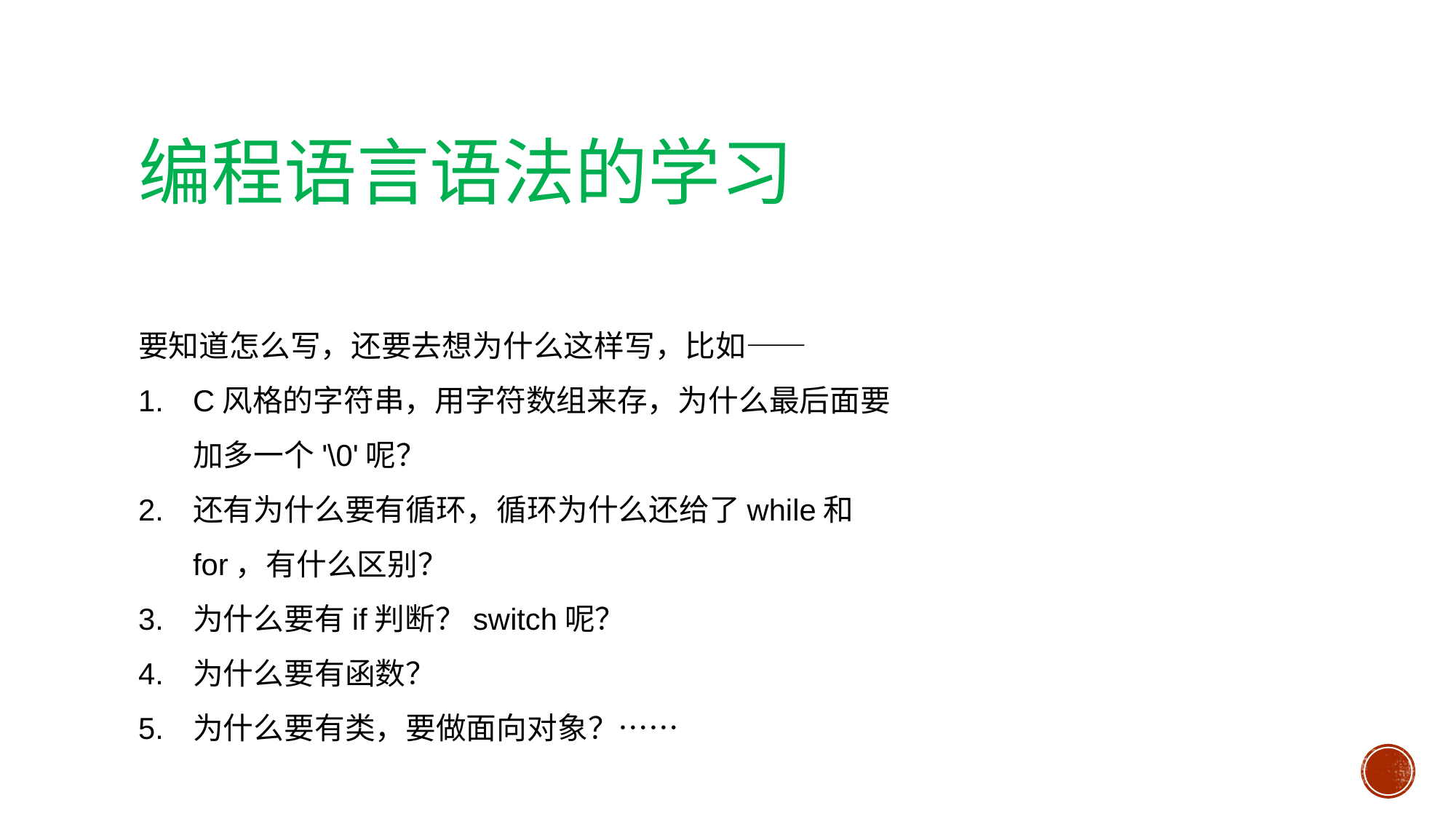

编程语言语法的学习
要知道怎么写，还要去想为什么这样写，比如——
C风格的字符串，用字符数组来存，为什么最后面要加多一个'\0'呢？
还有为什么要有循环，循环为什么还给了while和for，有什么区别？
为什么要有if判断？switch呢？
为什么要有函数？
为什么要有类，要做面向对象？……